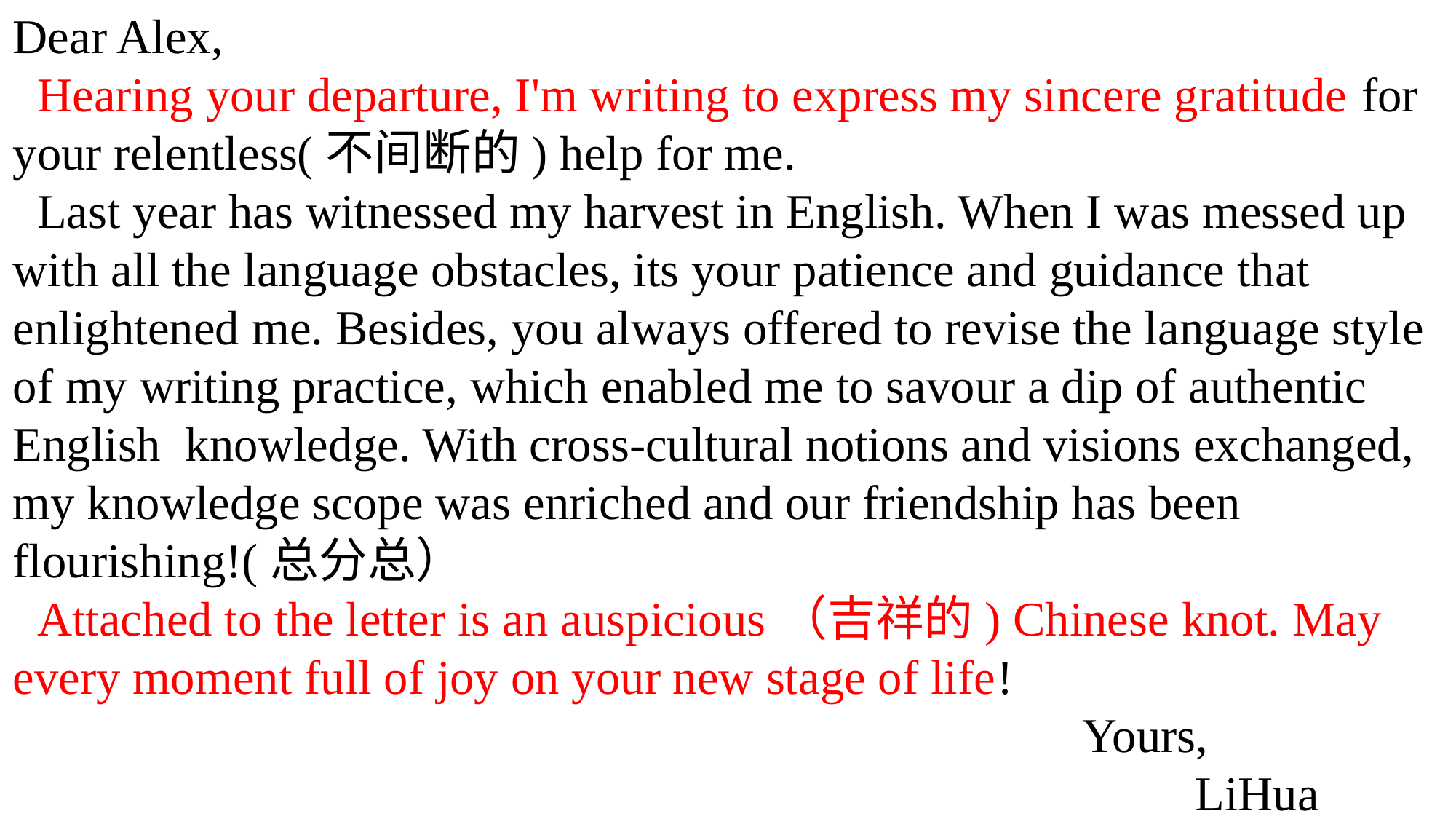

Dear Alex,
  Hearing your departure, I'm writing to express my sincere gratitude for your relentless(不间断的) help for me.
  Last year has witnessed my harvest in English. When I was messed up with all the language obstacles, its your patience and guidance that enlightened me. Besides, you always offered to revise the language style of my writing practice, which enabled me to savour a dip of authentic English  knowledge. With cross-cultural notions and visions exchanged, my knowledge scope was enriched and our friendship has been flourishing!(总分总）
  Attached to the letter is an auspicious（吉祥的) Chinese knot. May every moment full of joy on your new stage of life!
　　                                                                                        Yours,
                                                                                                 LiHua